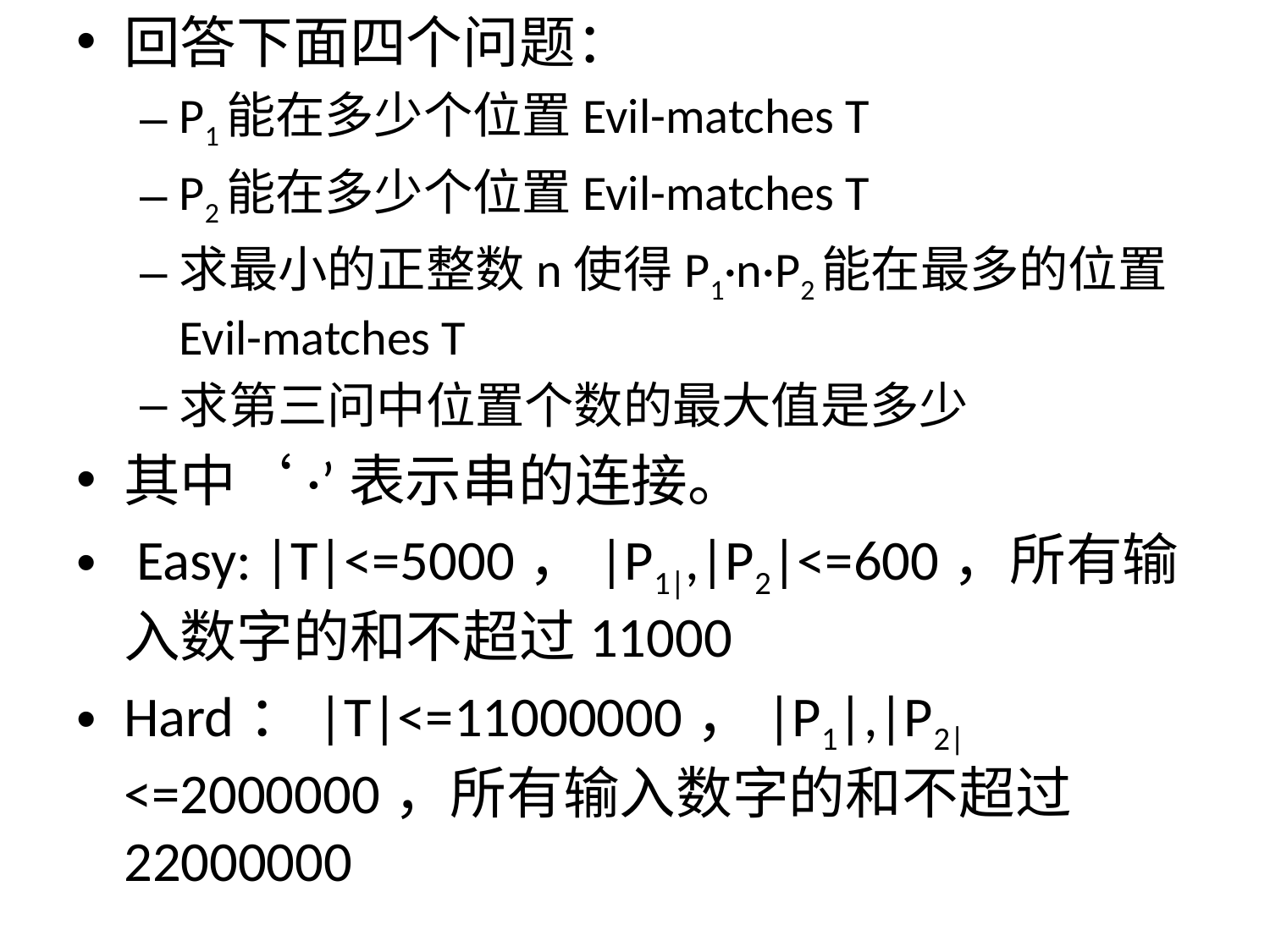

回答下面四个问题：
P1能在多少个位置Evil-matches T
P2能在多少个位置Evil-matches T
求最小的正整数n使得P1·n·P2能在最多的位置Evil-matches T
求第三问中位置个数的最大值是多少
其中‘·’表示串的连接。
 Easy: |T|<=5000，|P1|,|P2|<=600，所有输入数字的和不超过11000
Hard：|T|<=11000000，|P1|,|P2|<=2000000，所有输入数字的和不超过22000000